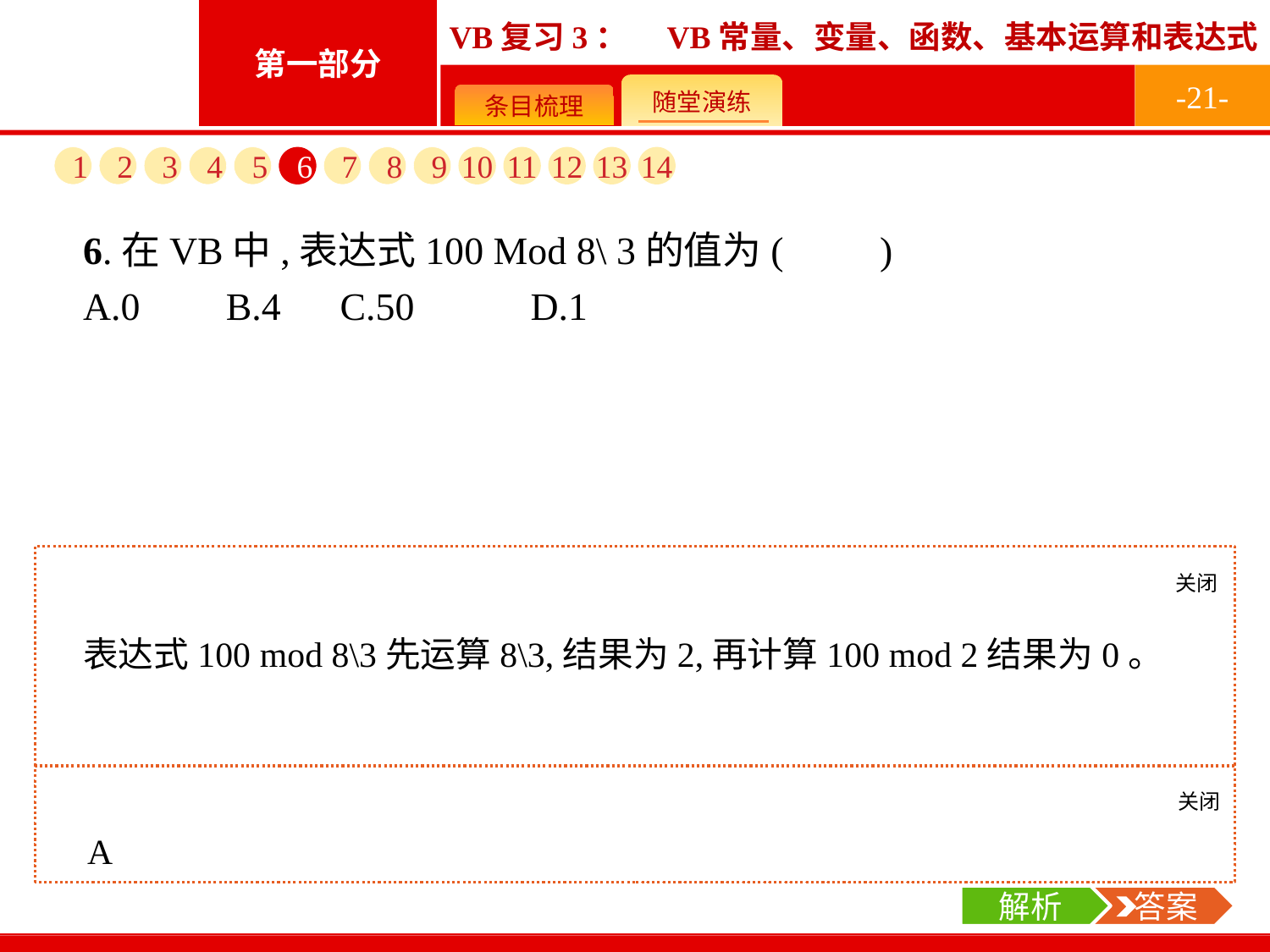

-21-
1
2
3
4
5
6
7
8
9
10
11
12
13
14
6.在VB中,表达式100 Mod 8\ 3的值为(　　)
A.0	B.4	C.50　	D.1

关闭
解析

表达式100 mod 8\3先运算8\3,结果为2,再计算100 mod 2结果为0。

关闭
解析
  答案

A
解析
  答案